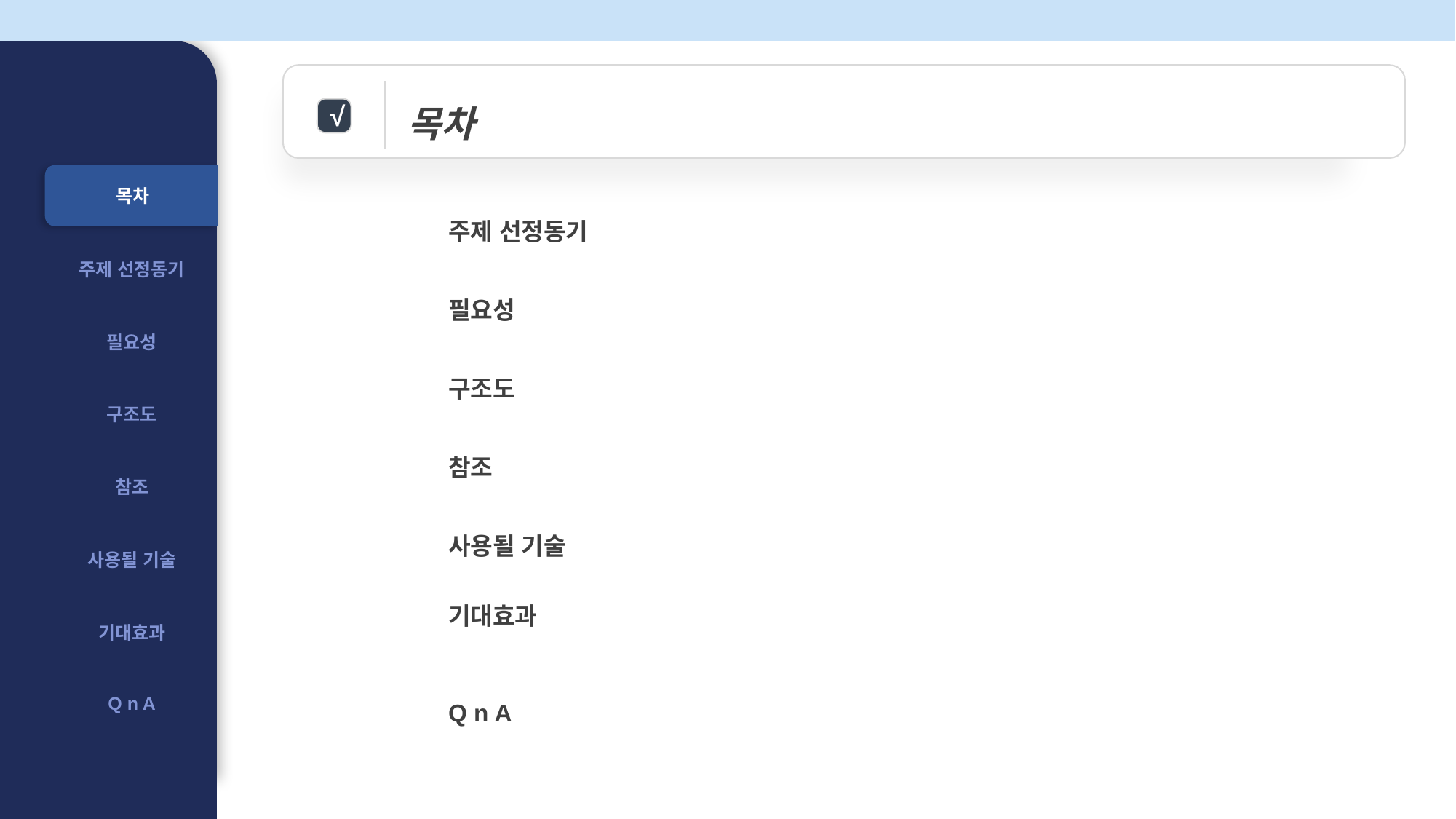

목차
√
목차
|  |
| --- |
| 주제 선정동기 |
| 필요성 |
| 구조도 |
| 참조 |
| 사용될 기술 |
| 기대효과 |
| Q n A |
| 주제 선정동기 |
| --- |
| 필요성 |
| 구조도 |
| 참조 |
| 사용될 기술 |
| 기대효과 |
| Q n A |